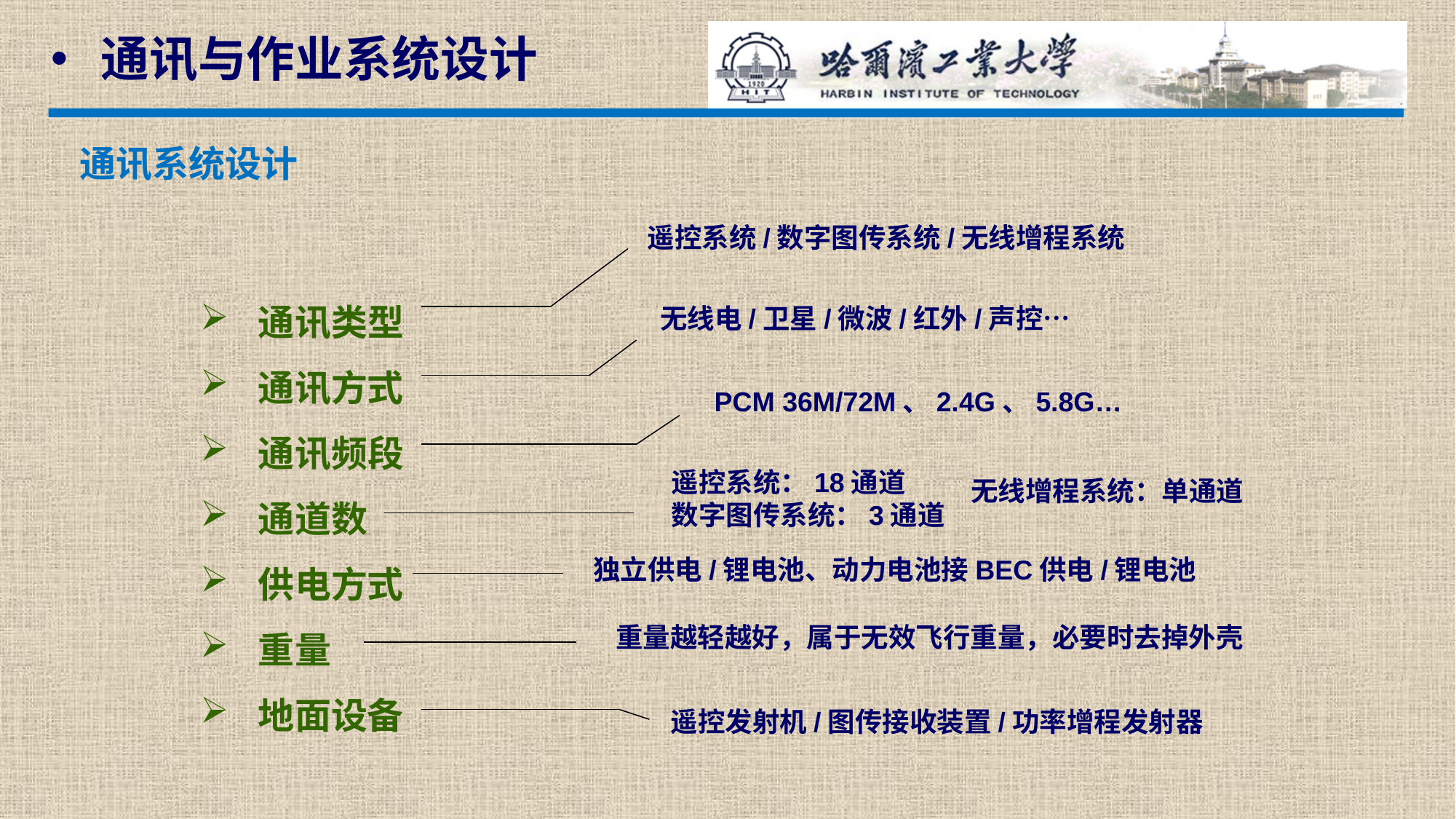

通讯与作业系统设计
通讯系统设计
遥控系统/数字图传系统/无线增程系统
 通讯类型
 通讯方式
 通讯频段
 通道数
 供电方式
 重量
 地面设备
无线电/卫星/微波/红外/声控…
PCM 36M/72M、2.4G、5.8G…
遥控系统：18通道
数字图传系统：3通道
无线增程系统：单通道
独立供电/锂电池、动力电池接BEC供电/锂电池
重量越轻越好，属于无效飞行重量，必要时去掉外壳
遥控发射机/图传接收装置/功率增程发射器